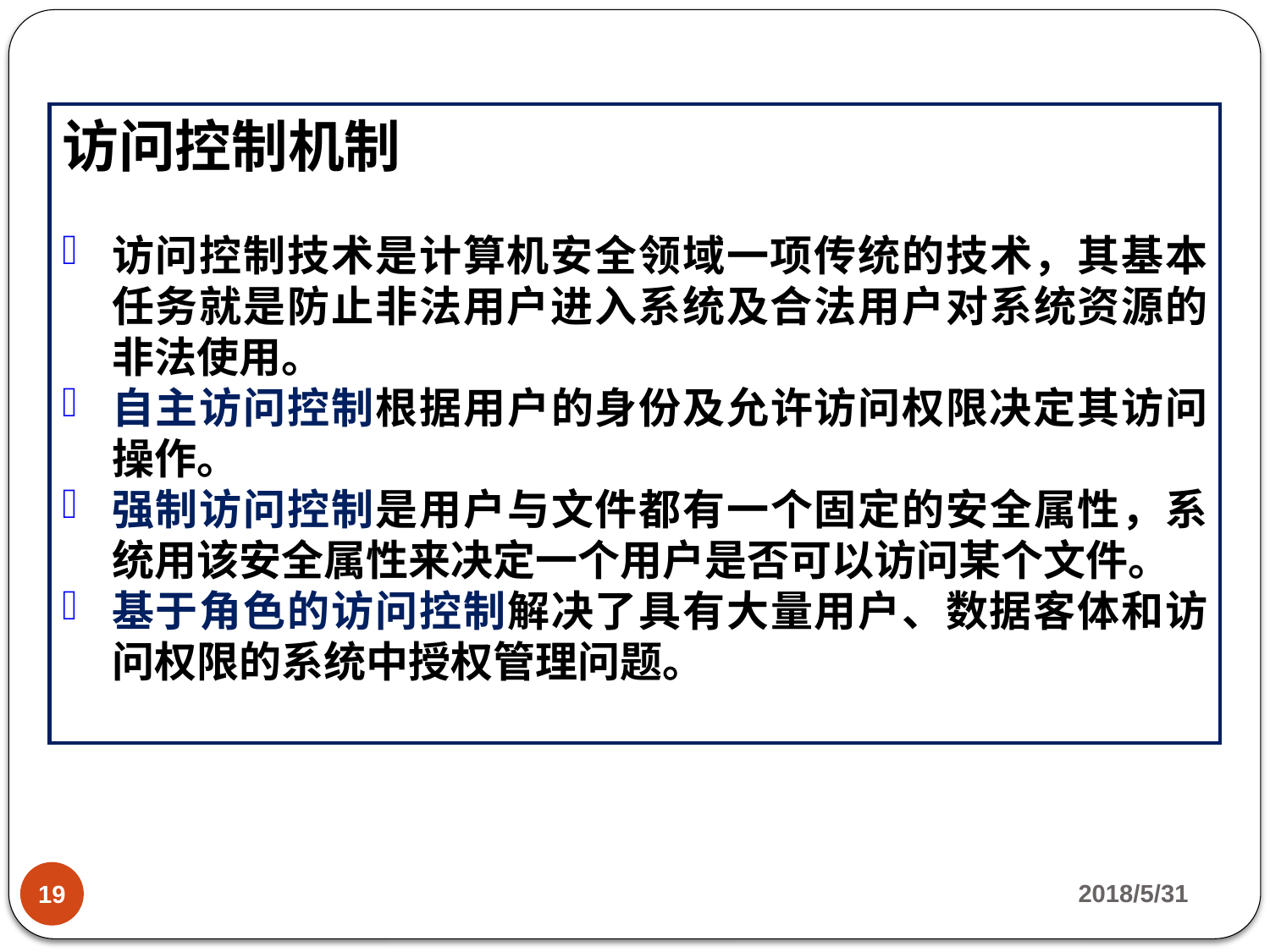

访问控制机制

访问控制技术是计算机安全领域一项传统的技术，其基本任务就是防止非法用户进入系统及合法用户对系统资源的非法使用。
自主访问控制根据用户的身份及允许访问权限决定其访问操作。
强制访问控制是用户与文件都有一个固定的安全属性，系统用该安全属性来决定一个用户是否可以访问某个文件。
基于角色的访问控制解决了具有大量用户、数据客体和访问权限的系统中授权管理问题。

2018/5/31
19